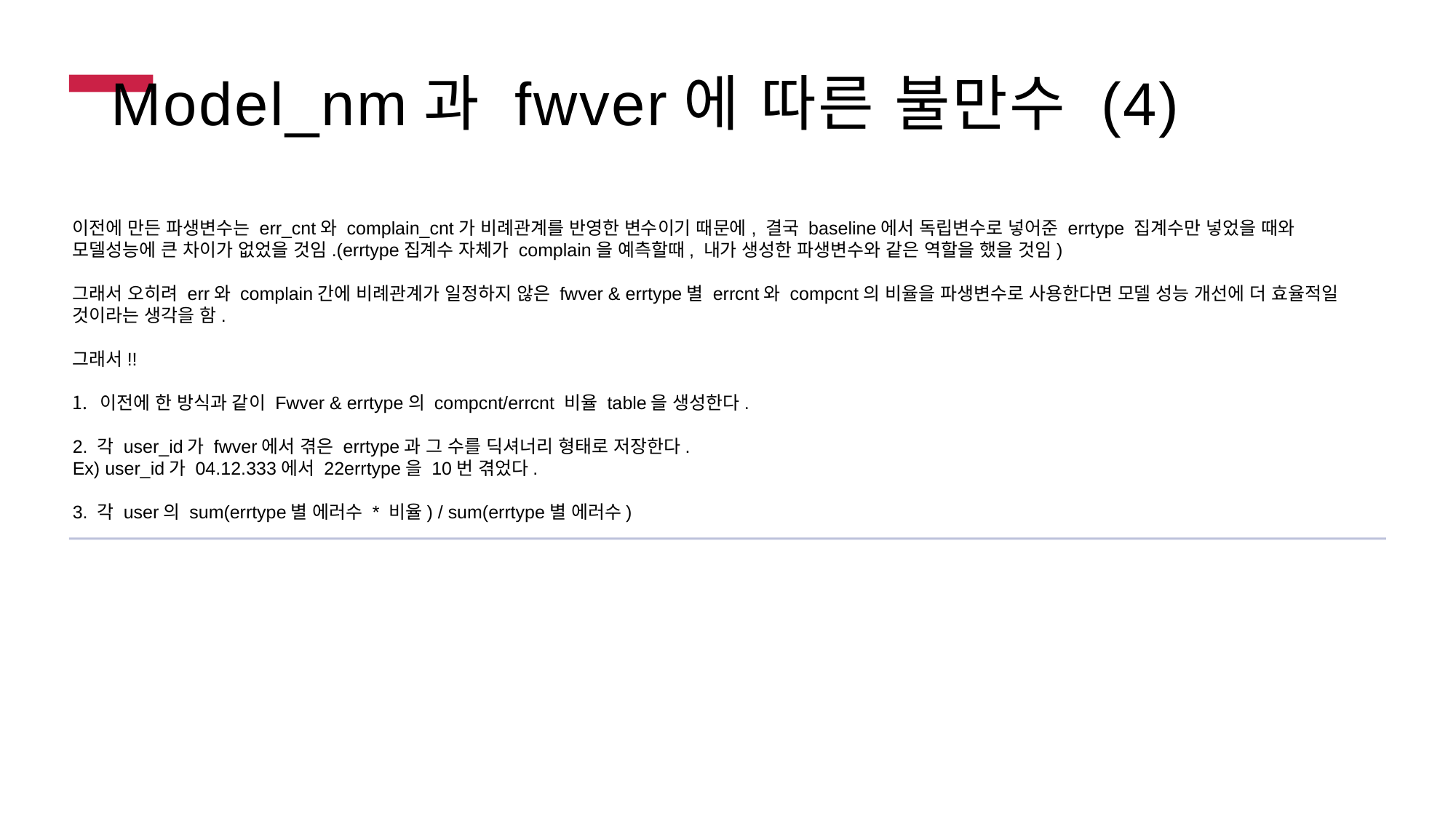

# Model_nm과 fwver에 따른 불만수 (4)
이전에 만든 파생변수는 err_cnt와 complain_cnt가 비례관계를 반영한 변수이기 때문에, 결국 baseline에서 독립변수로 넣어준 errtype 집계수만 넣었을 때와 모델성능에 큰 차이가 없었을 것임.(errtype집계수 자체가 complain을 예측할때, 내가 생성한 파생변수와 같은 역할을 했을 것임)

그래서 오히려 err와 complain간에 비례관계가 일정하지 않은 fwver & errtype별 errcnt와 compcnt의 비율을 파생변수로 사용한다면 모델 성능 개선에 더 효율적일 것이라는 생각을 함.

그래서!!

이전에 한 방식과 같이 Fwver & errtype의 compcnt/errcnt 비율 table을 생성한다.

2. 각 user_id가 fwver에서 겪은 errtype과 그 수를 딕셔너리 형태로 저장한다.
Ex) user_id가 04.12.333에서 22errtype을 10번 겪었다.

3. 각 user의 sum(errtype별 에러수 * 비율) / sum(errtype별 에러수)